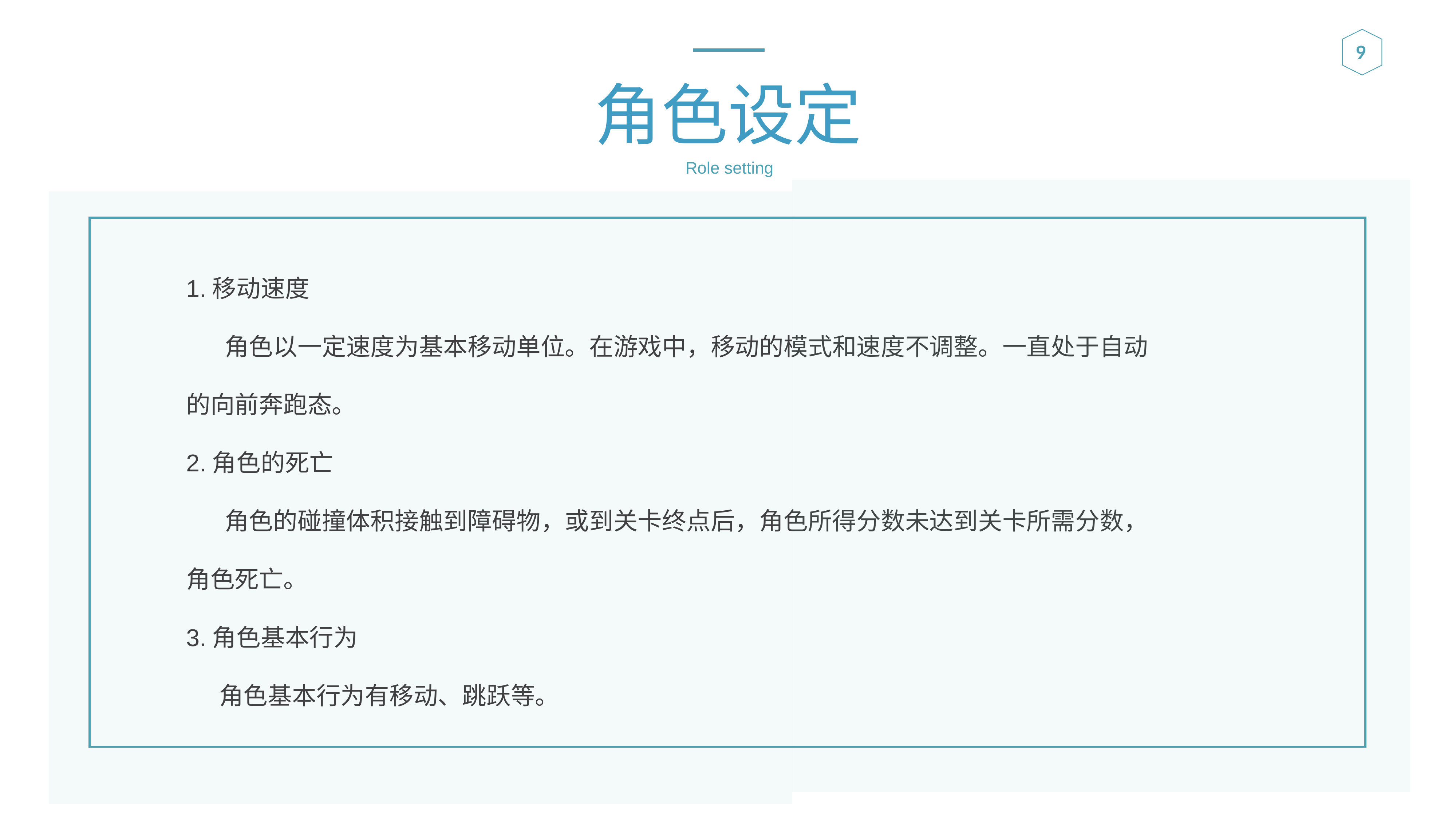

角色设定
Role setting

1.移动速度
      角色以一定速度为基本移动单位。在游戏中，移动的模式和速度不调整。一直处于自动的向前奔跑态。
2.角色的死亡
      角色的碰撞体积接触到障碍物，或到关卡终点后，角色所得分数未达到关卡所需分数，角色死亡。
3.角色基本行为
     角色基本行为有移动、跳跃等。